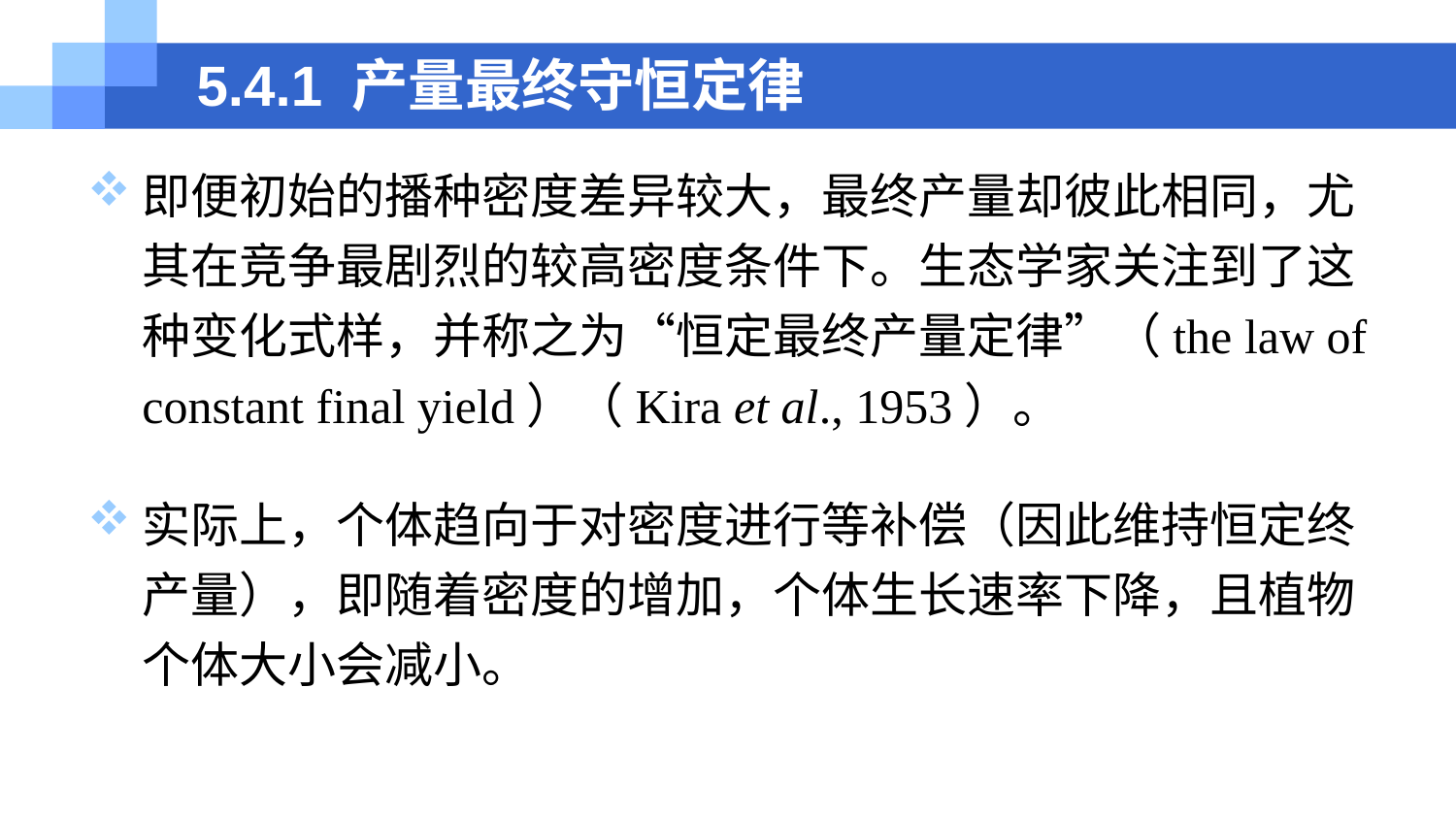

# 5.4.1 产量最终守恒定律
即便初始的播种密度差异较大，最终产量却彼此相同，尤其在竞争最剧烈的较高密度条件下。生态学家关注到了这种变化式样，并称之为“恒定最终产量定律”（the law of constant final yield）（Kira et al., 1953）。

实际上，个体趋向于对密度进行等补偿（因此维持恒定终产量），即随着密度的增加，个体生长速率下降，且植物个体大小会减小。